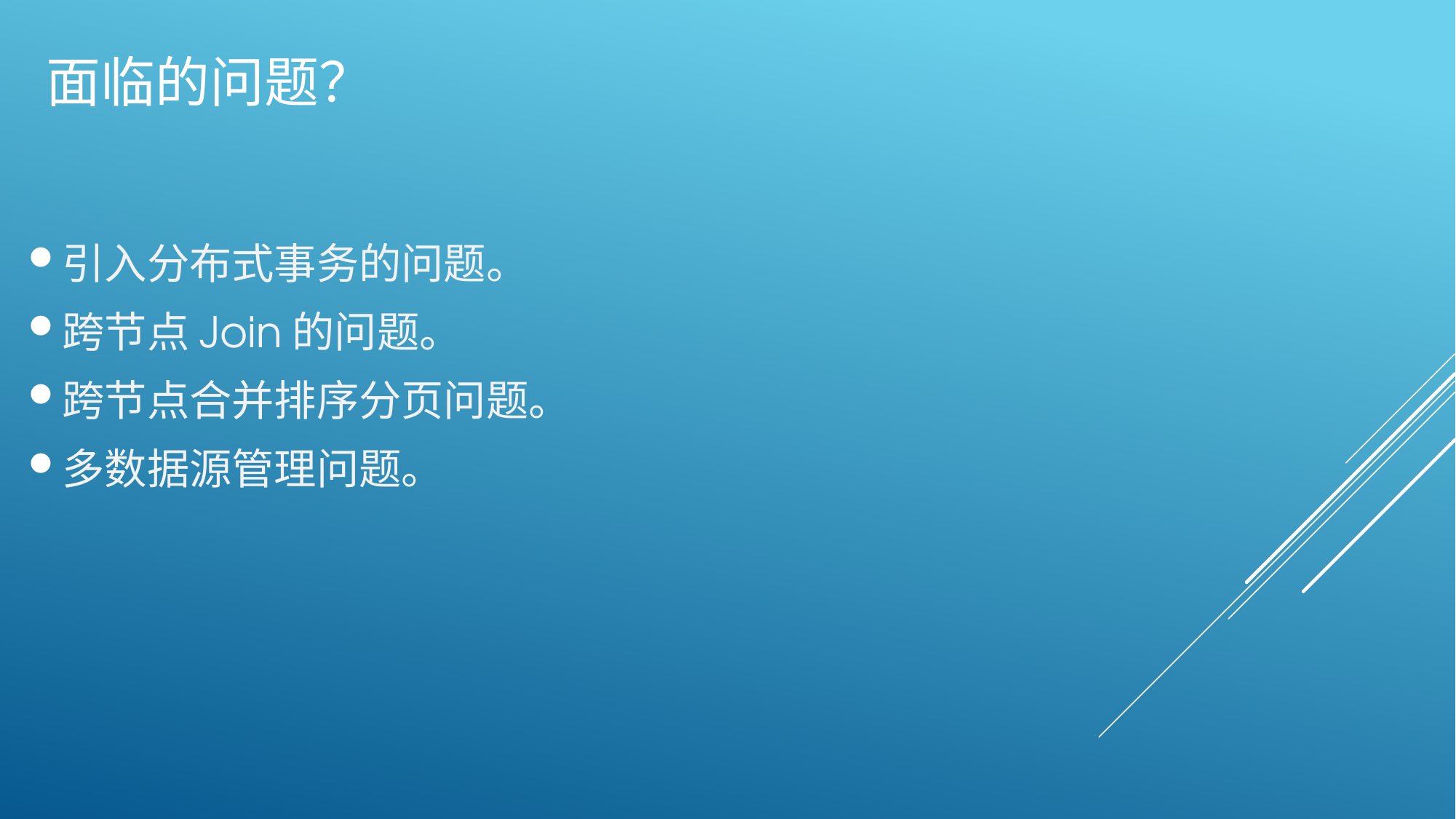

# 面临的问题？
引入分布式事务的问题。
跨节点Join的问题。
跨节点合并排序分页问题。
多数据源管理问题。